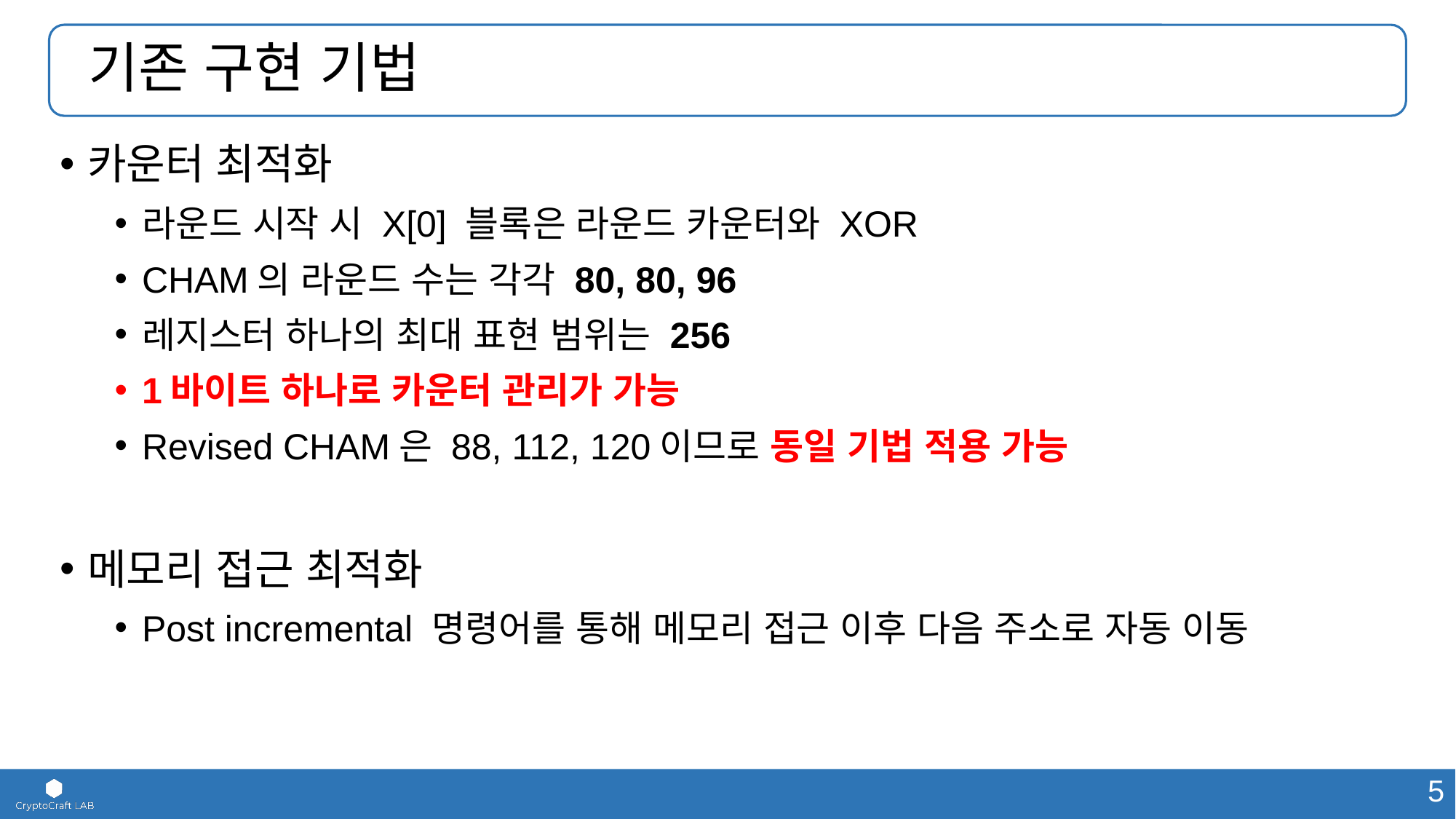

# 기존 구현 기법
카운터 최적화
라운드 시작 시 X[0] 블록은 라운드 카운터와 XOR
CHAM의 라운드 수는 각각 80, 80, 96
레지스터 하나의 최대 표현 범위는 256
1바이트 하나로 카운터 관리가 가능
Revised CHAM은 88, 112, 120이므로 동일 기법 적용 가능

메모리 접근 최적화
Post incremental 명령어를 통해 메모리 접근 이후 다음 주소로 자동 이동